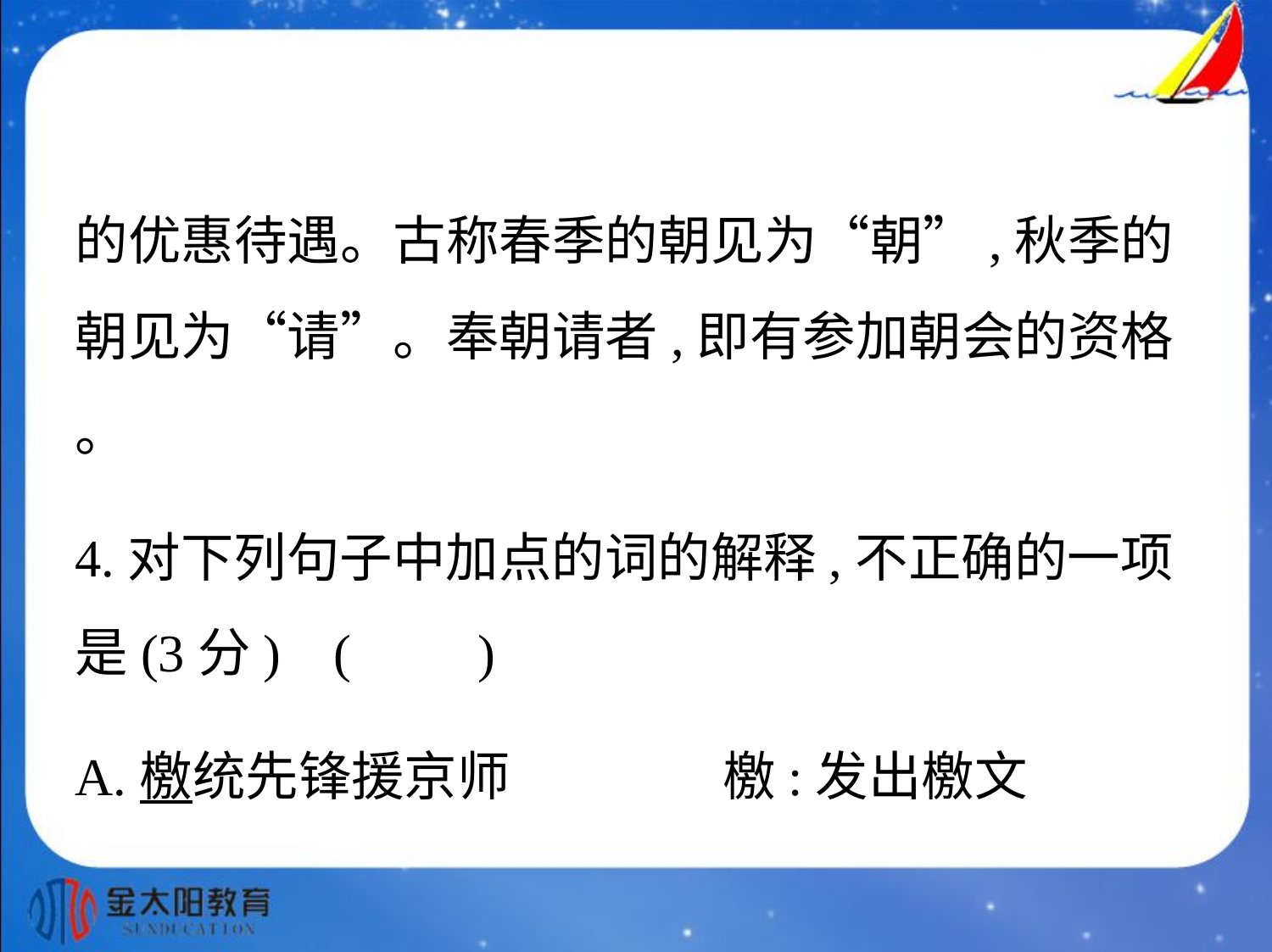

的优惠待遇。古称春季的朝见为“朝”,秋季的
朝见为“请”。奉朝请者,即有参加朝会的资格
。
4.对下列句子中加点的词的解释,不正确的一项
是(3分) (　    )
A.檄统先锋援京师　　　　檄:发出檄文